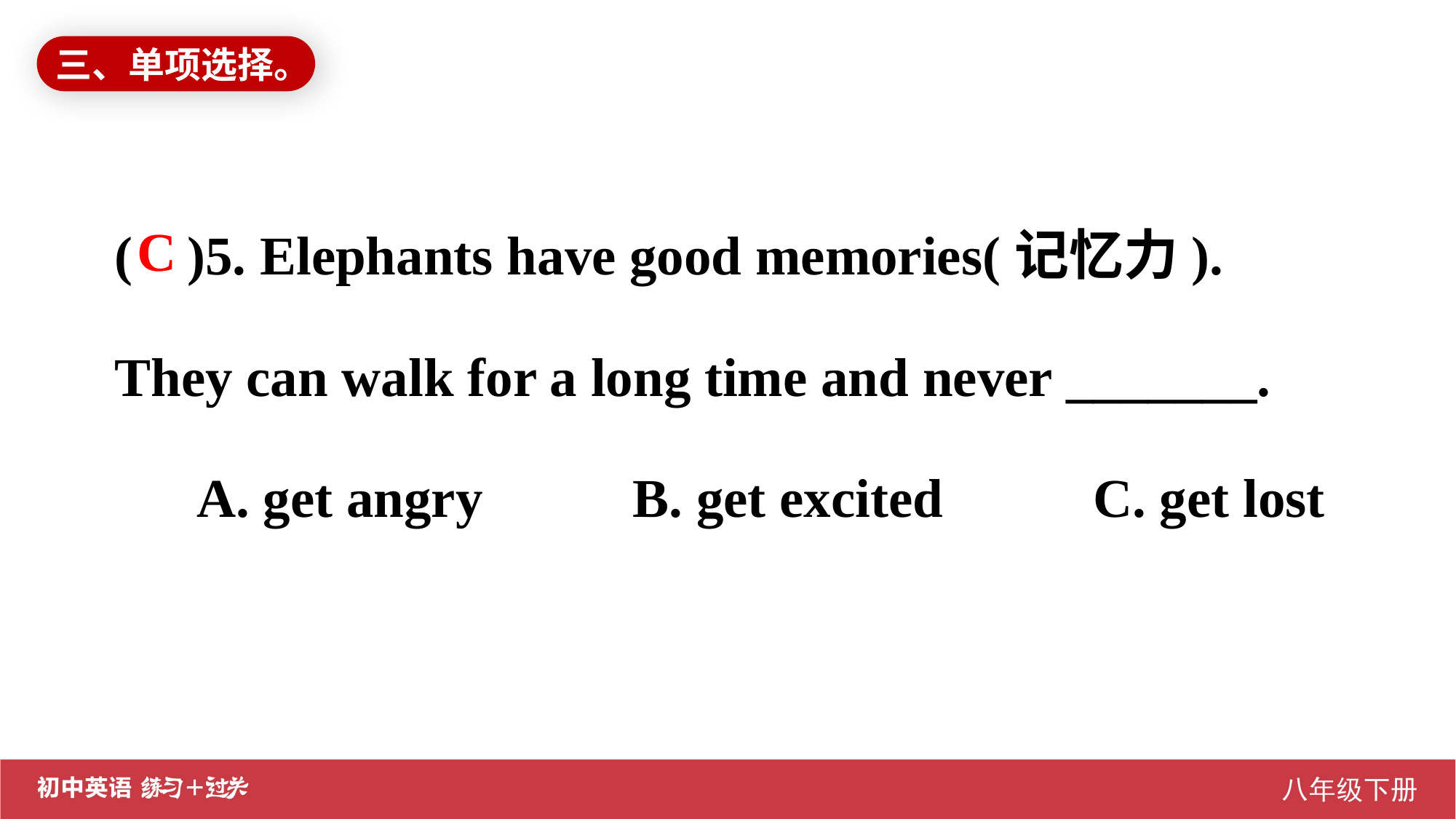

三、单项选择。
(    )5. Elephants have good memories(记忆力). They can walk for a long time and never _______.
      A. get angry           B. get excited           C. get lost
C